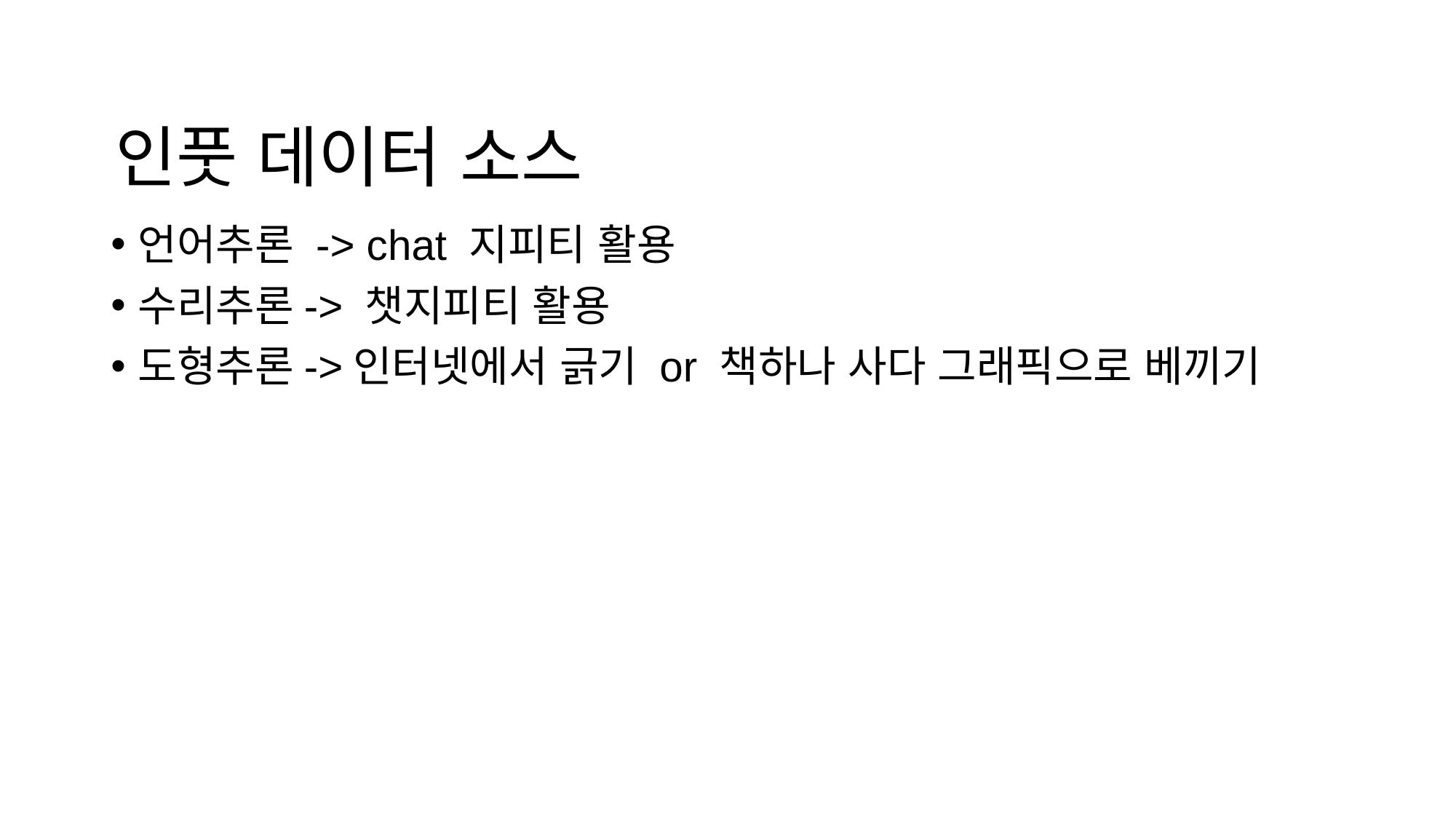

# 인풋 데이터 소스
언어추론 -> chat 지피티 활용
수리추론-> 챗지피티 활용
도형추론->인터넷에서 긁기 or 책하나 사다 그래픽으로 베끼기